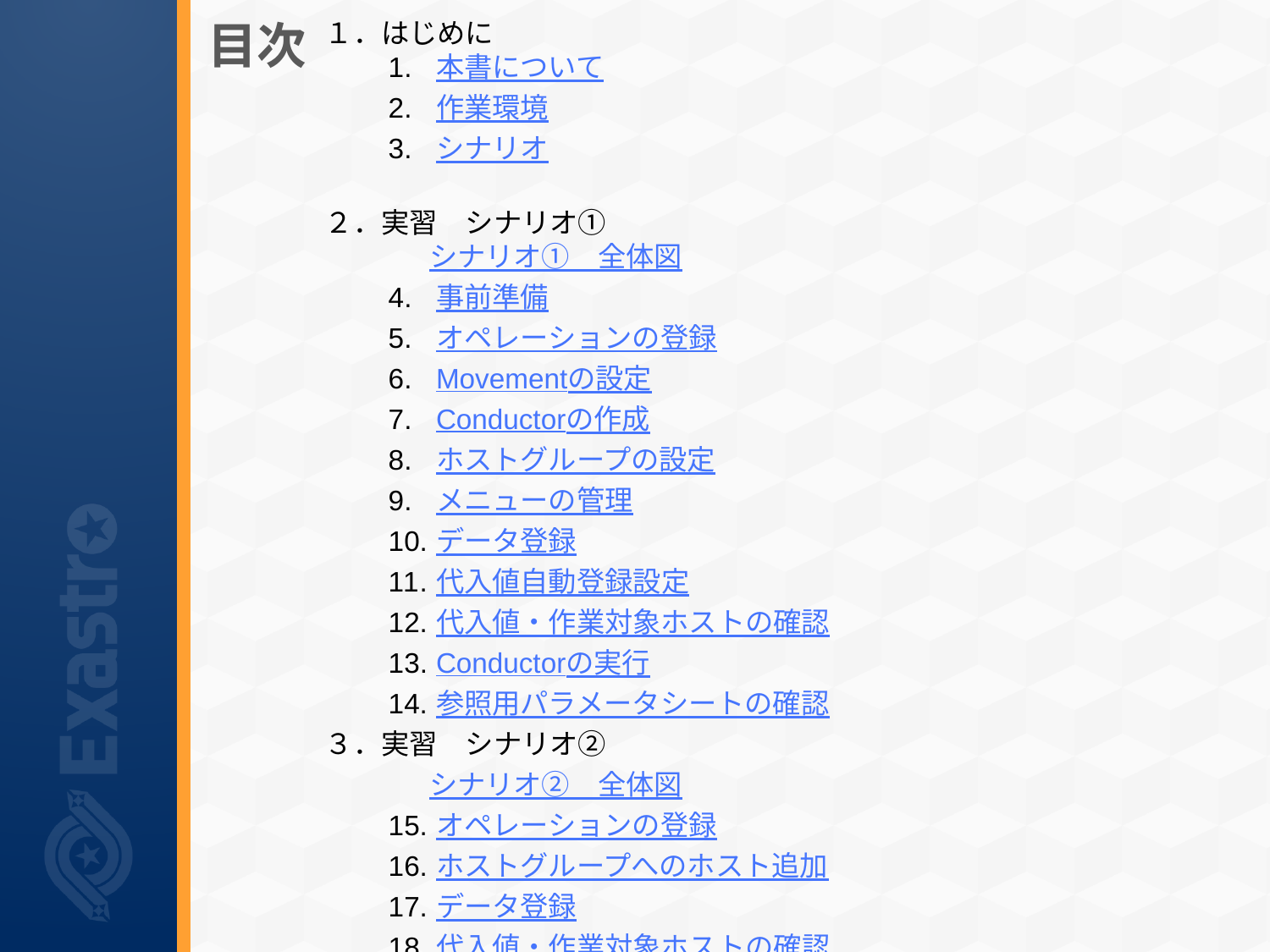

１．はじめに
本書について
作業環境
シナリオ

２．実習　シナリオ①
　  シナリオ①　全体図
事前準備
オペレーションの登録
Movementの設定
Conductorの作成
ホストグループの設定
メニューの管理
データ登録
代入値自動登録設定
代入値・作業対象ホストの確認
Conductorの実行
参照用パラメータシートの確認
３．実習　シナリオ②
　  シナリオ②　全体図
オペレーションの登録
ホストグループへのホスト追加
データ登録
代入値・作業対象ホストの確認
Conductorの実行

# 目次